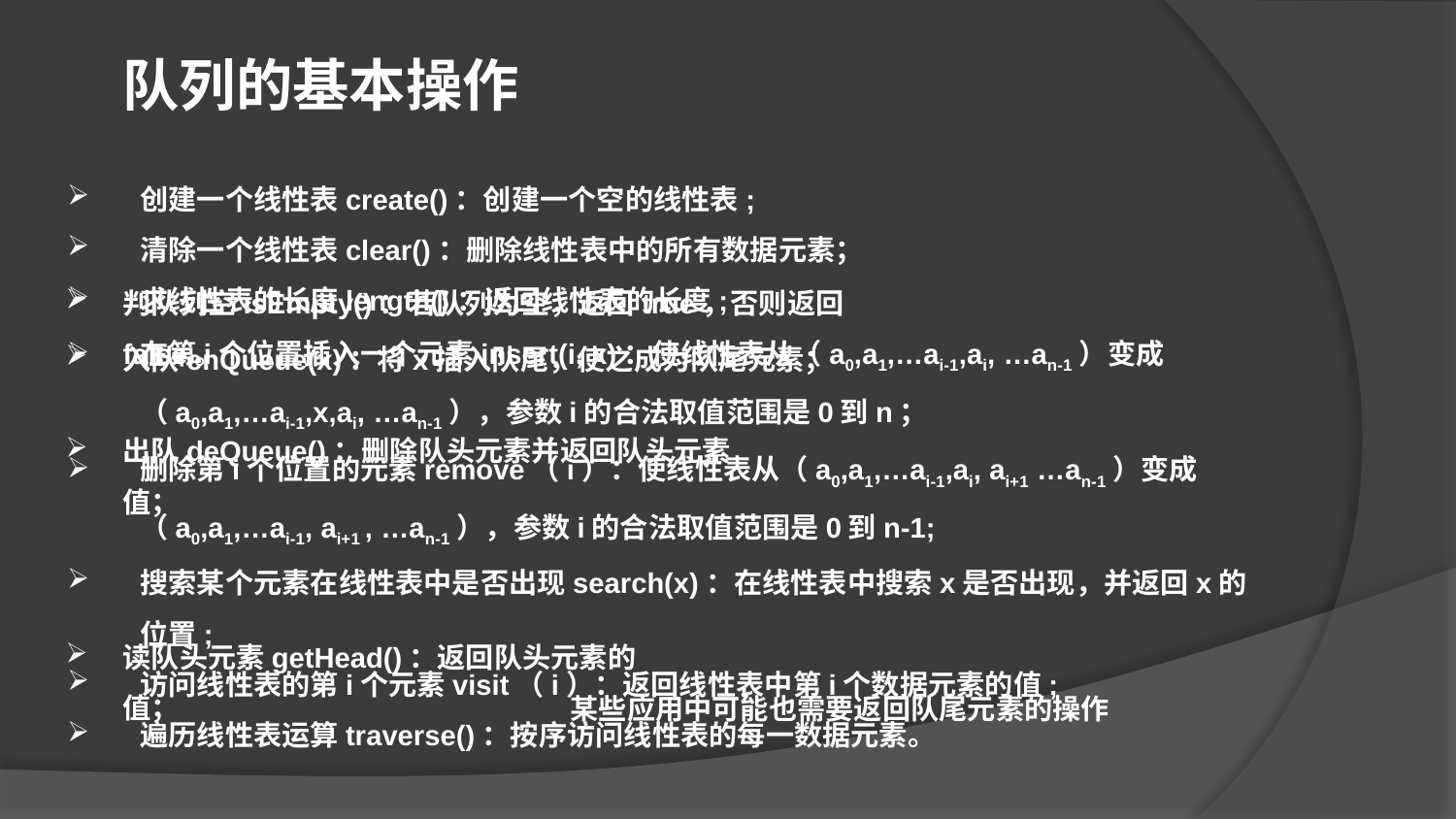

队列的基本操作
创建一个线性表create()：创建一个空的线性表;
清除一个线性表clear()：删除线性表中的所有数据元素；
求线性表的长度length()：返回线性表的长度;
在第i个位置插入一个元素insert(i, x)：使线性表从（a0,a1,…ai-1,ai, …an-1）变成（a0,a1,…ai-1,x,ai, …an-1），参数i的合法取值范围是0到n；
删除第i个位置的元素remove（i）：使线性表从（a0,a1,…ai-1,ai, ai+1 …an-1）变成（a0,a1,…ai-1, ai+1 , …an-1），参数i的合法取值范围是0到n-1;
搜索某个元素在线性表中是否出现search(x)：在线性表中搜索x是否出现，并返回x的位置;
访问线性表的第i个元素visit（i）：返回线性表中第i个数据元素的值;
遍历线性表运算traverse()：按序访问线性表的每一数据元素。
判队列空isEmpty()：若队列为空，返回true，否则返回false。
入队enQueue(x)：将x插入队尾，使之成为队尾元素；
出队deQueue()：删除队头元素并返回队头元素值；
读队头元素getHead()：返回队头元素的值；
某些应用中可能也需要返回队尾元素的操作